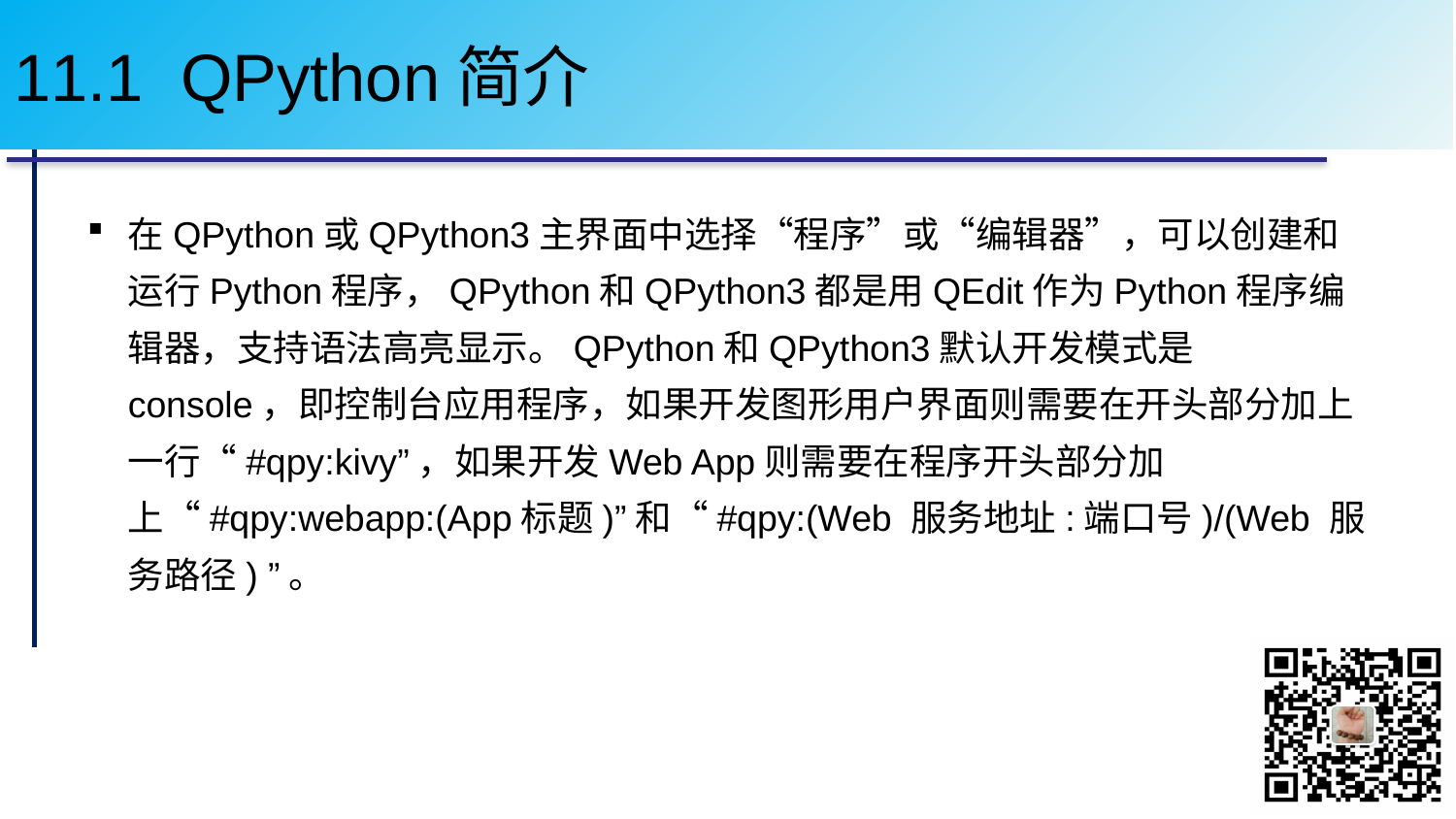

# 11.1  QPython简介
在QPython或QPython3主界面中选择“程序”或“编辑器”，可以创建和运行Python程序，QPython和QPython3都是用QEdit作为Python程序编辑器，支持语法高亮显示。QPython和QPython3默认开发模式是console，即控制台应用程序，如果开发图形用户界面则需要在开头部分加上一行“#qpy:kivy”，如果开发Web App则需要在程序开头部分加上“#qpy:webapp:(App标题)”和“#qpy:(Web 服务地址:端口号)/(Web 服务路径) ”。